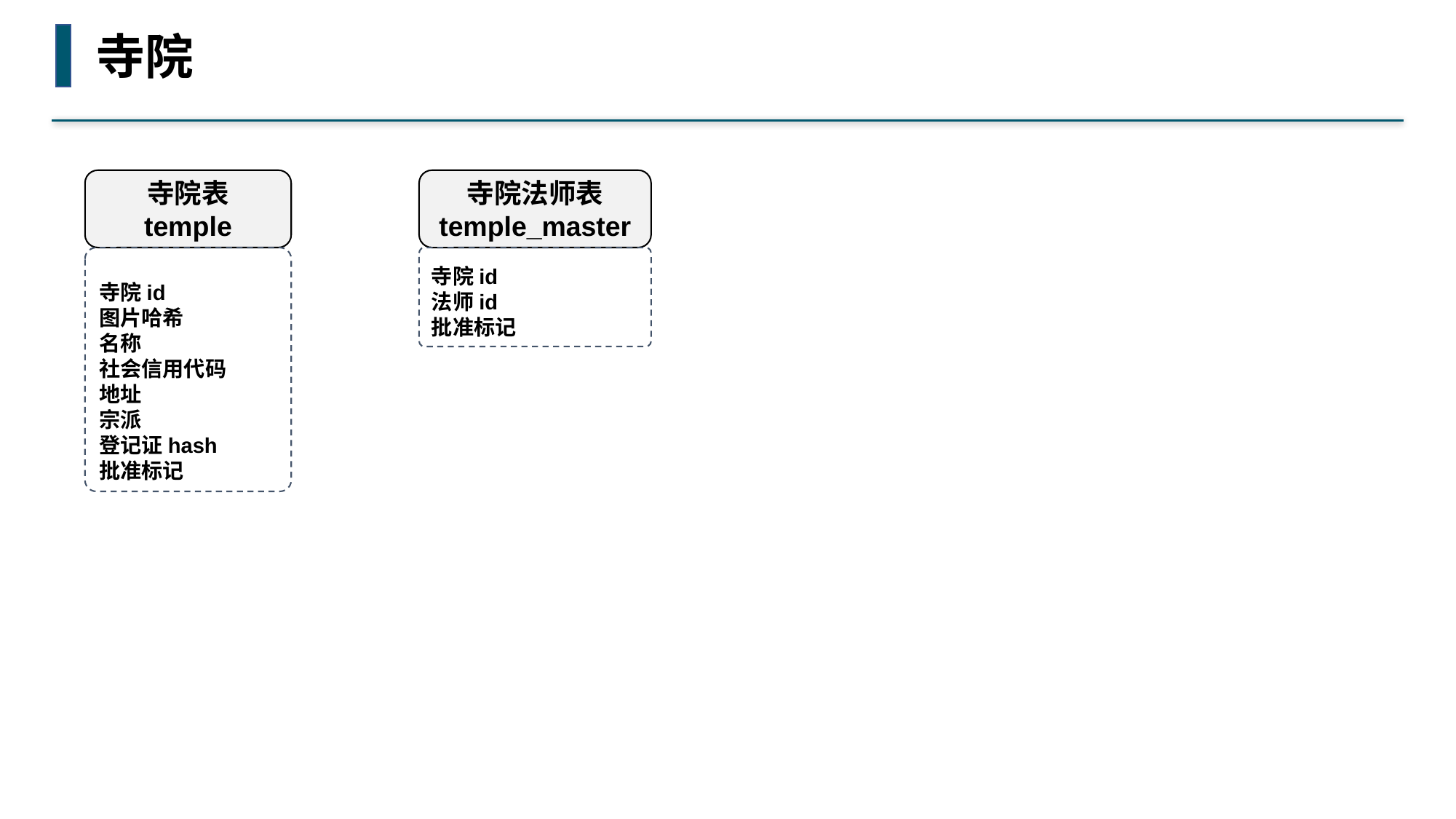

寺院

寺院法师表
temple_master
寺院表
temple
寺院id
图片哈希
名称
社会信用代码
地址
宗派
登记证hash
批准标记
寺院id
法师id
批准标记